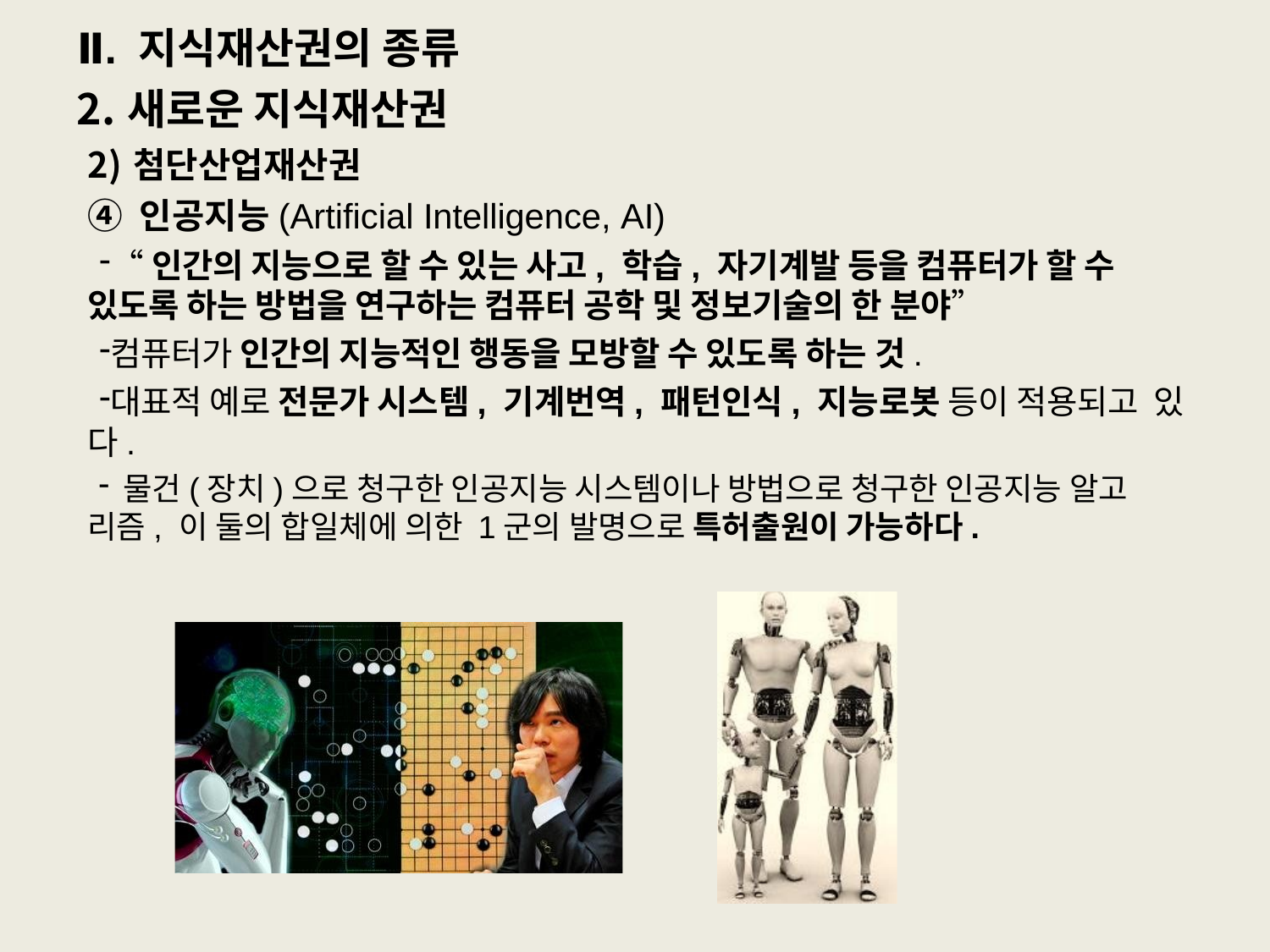

# Ⅱ. 지식재산권의 종류
새로운 지식재산권
첨단산업재산권
④ 인공지능(Artificial Intelligence, AI)
“인간의 지능으로 할 수 있는 사고, 학습, 자기계발 등을 컴퓨터가 할 수  있도록 하는 방법을 연구하는 컴퓨터 공학 및 정보기술의 한 분야”
컴퓨터가 인간의 지능적인 행동을 모방할 수 있도록 하는 것.
대표적 예로 전문가 시스템, 기계번역, 패턴인식, 지능로봇 등이 적용되고  있다.
물건(장치)으로 청구한 인공지능 시스템이나 방법으로 청구한 인공지능 알고
리즘, 이 둘의 합일체에 의한 1군의 발명으로 특허출원이 가능하다.